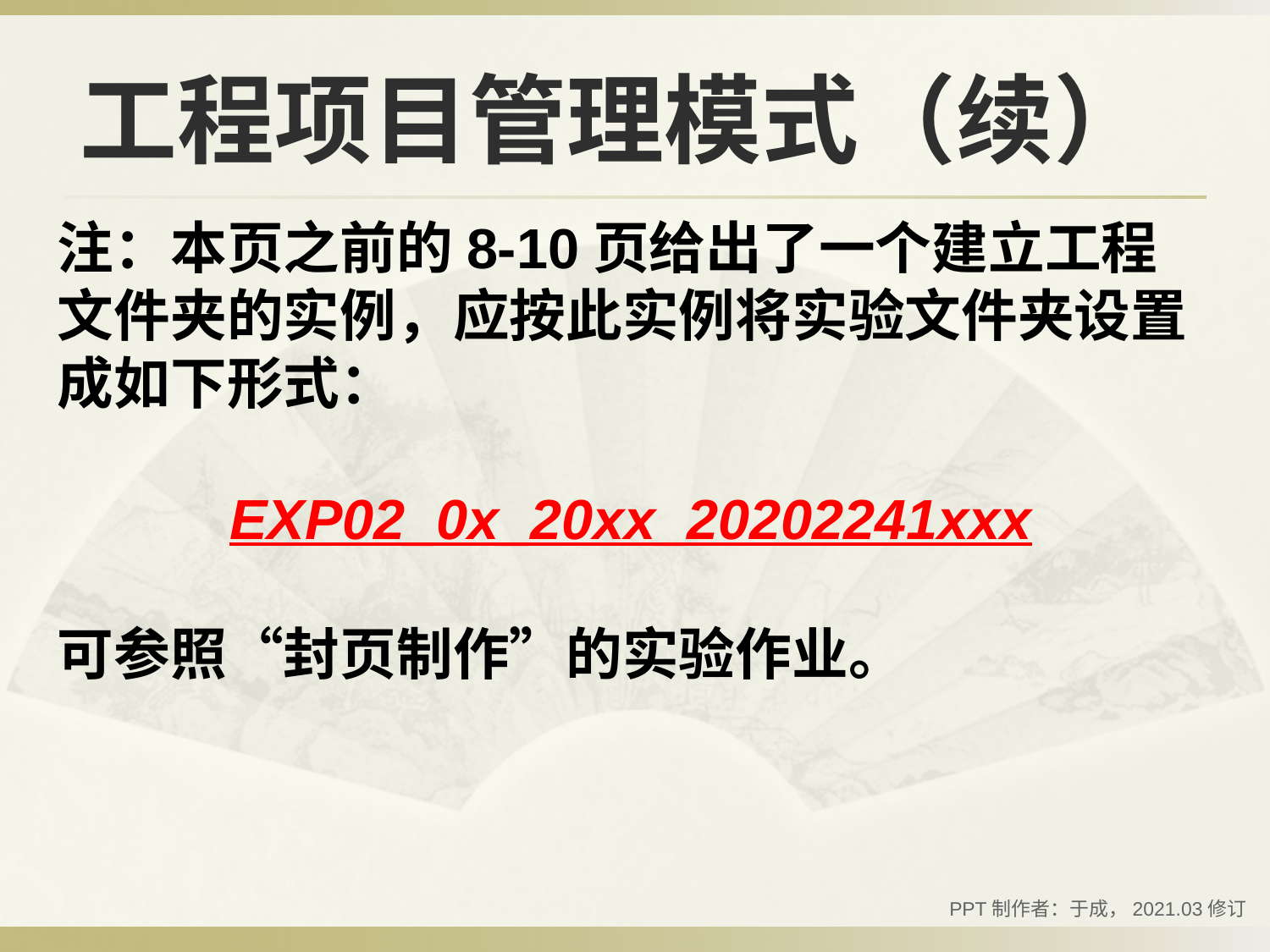

# 工程项目管理模式（续）
注：本页之前的8-10页给出了一个建立工程文件夹的实例，应按此实例将实验文件夹设置成如下形式：

EXP02_0x_20xx_20202241xxx

可参照“封页制作”的实验作业。
PPT制作者：于成，2021.03修订